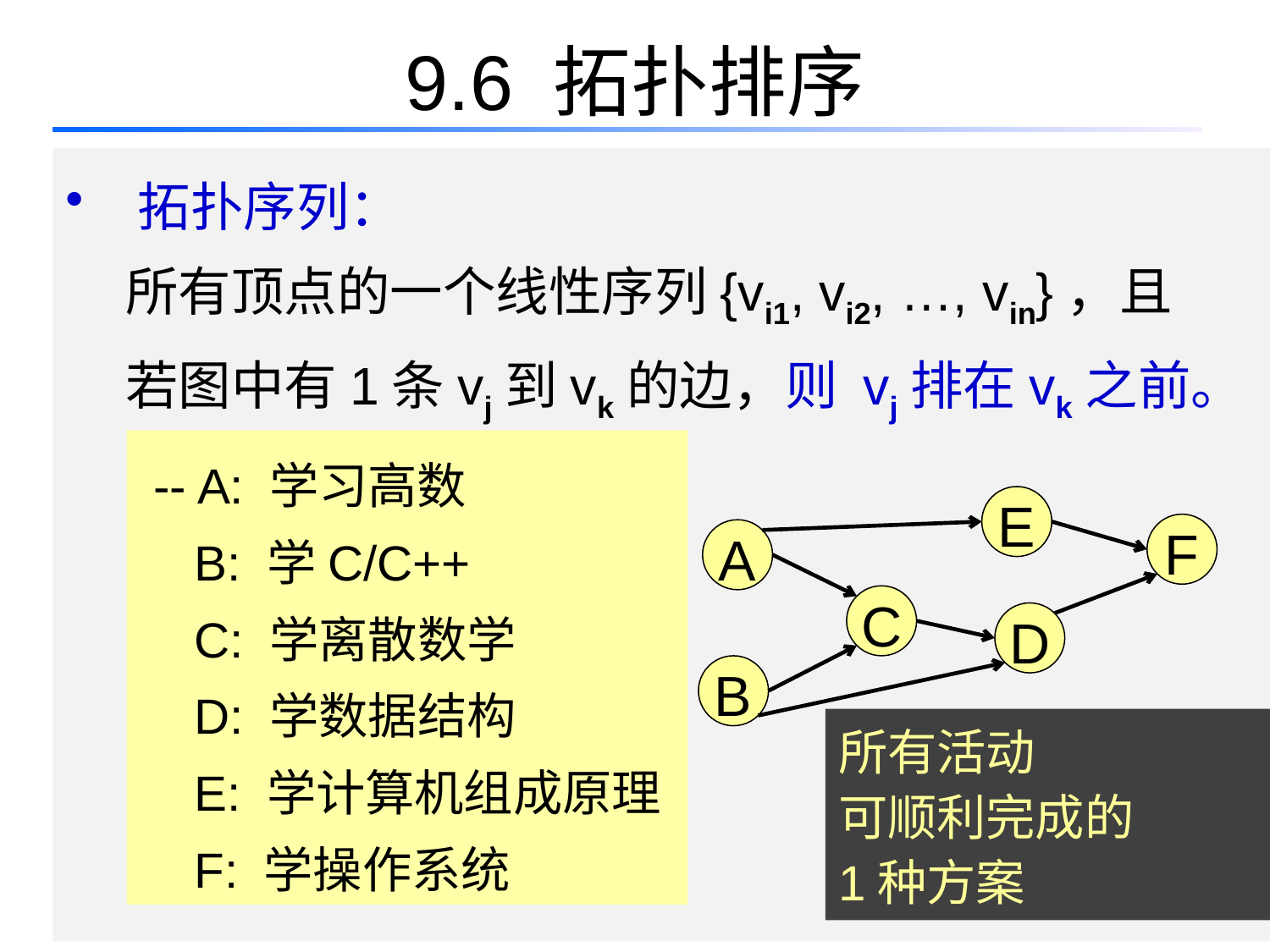

# 9.6 拓扑排序

 拓扑序列：
    所有顶点的一个线性序列{vi1, vi2, …, vin}，且
    若图中有1条vj到vk的边，则 vj排在vk之前。

 -- A: 学习高数
    B: 学C/C++
    C: 学离散数学
    D: 学数据结构
    E: 学计算机组成原理
    F: 学操作系统
E
F
A
C
D
B
所有活动
可顺利完成的
1种方案